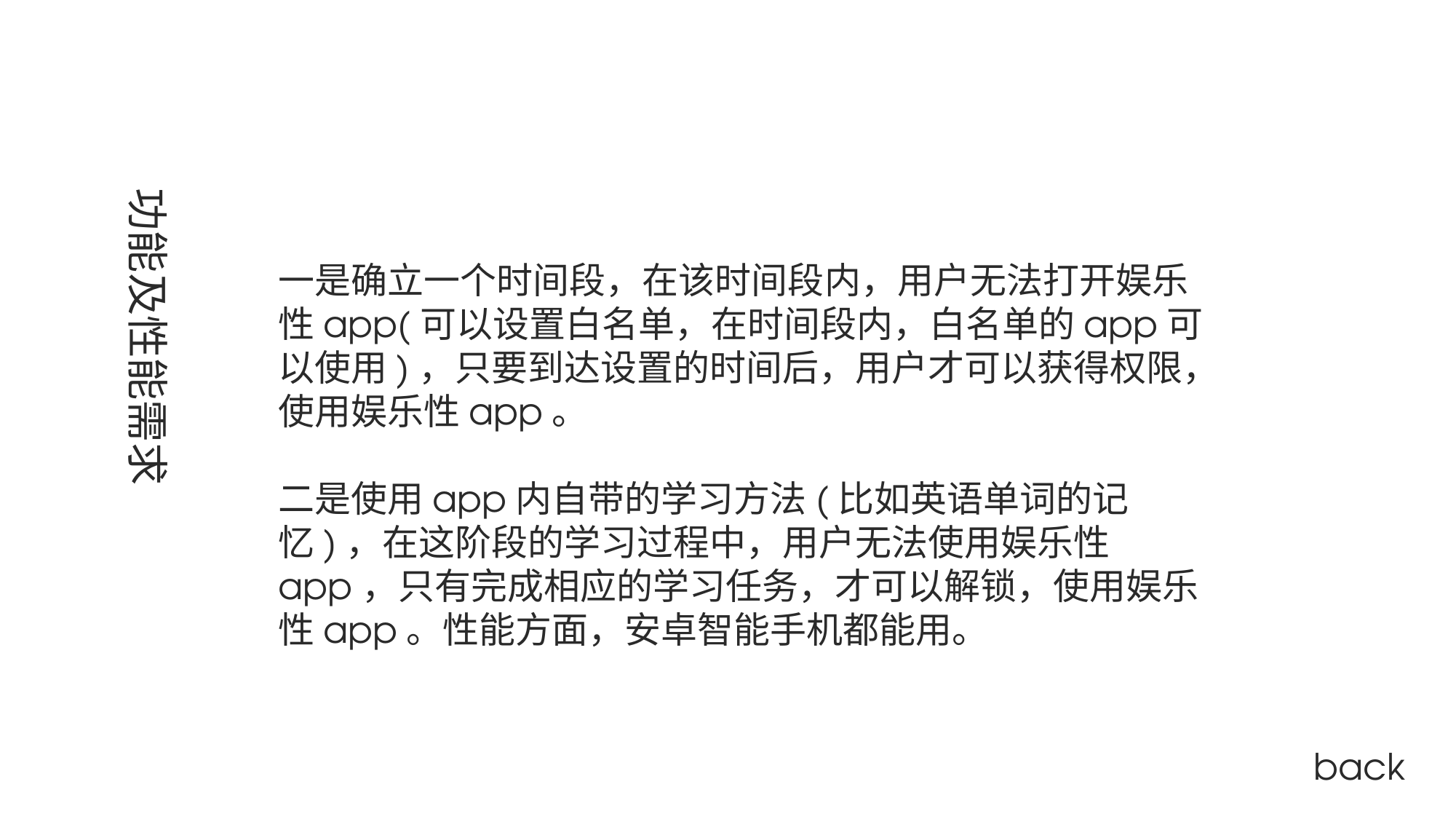

功能及性能需求
一是确立一个时间段，在该时间段内，用户无法打开娱乐性app(可以设置白名单，在时间段内，白名单的app可以使用)，只要到达设置的时间后，用户才可以获得权限，使用娱乐性app。

二是使用app内自带的学习方法(比如英语单词的记忆)，在这阶段的学习过程中，用户无法使用娱乐性app，只有完成相应的学习任务，才可以解锁，使用娱乐性app。性能方面，安卓智能手机都能用。
back